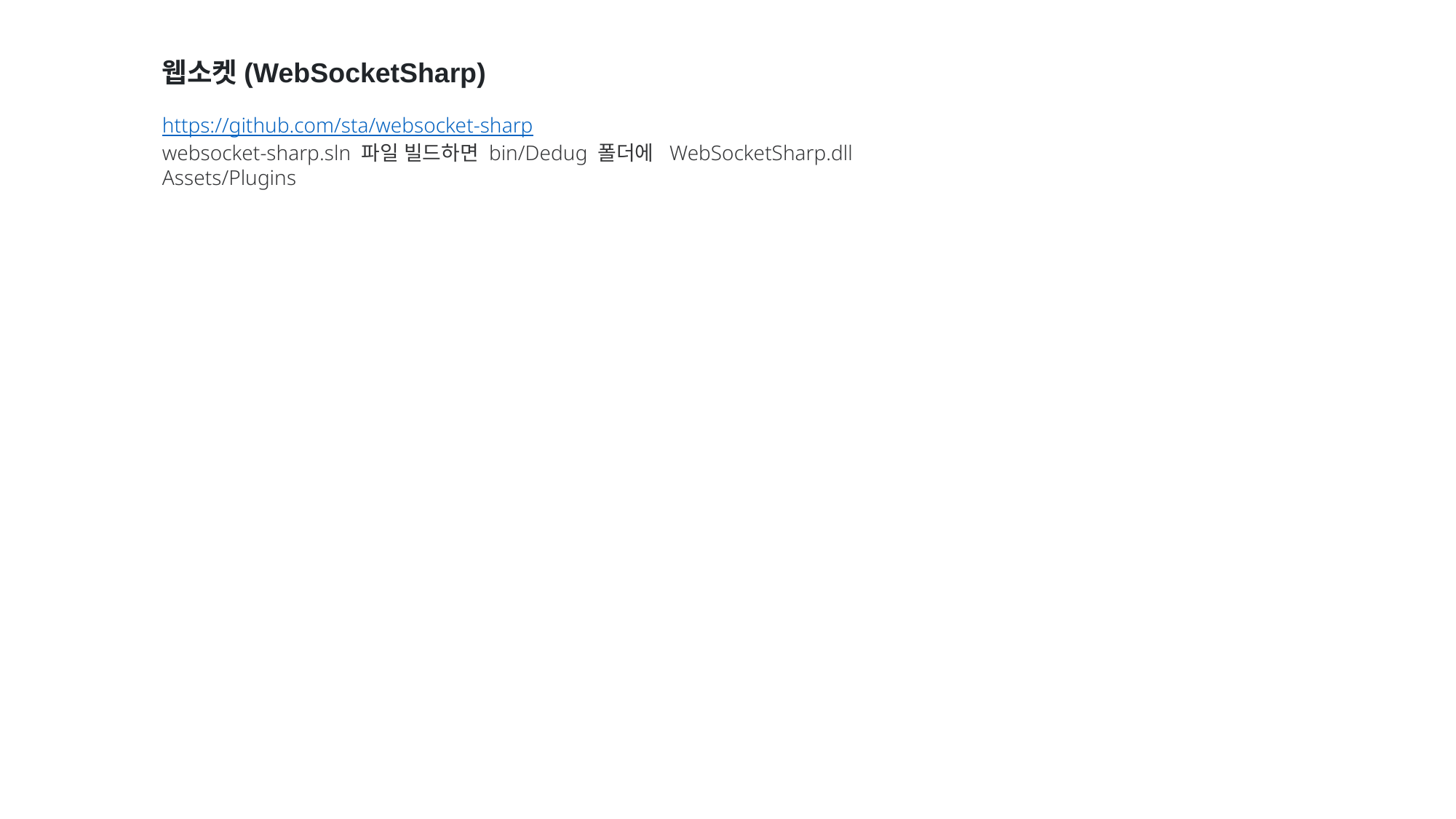

씬(Scene) 전환

웹소켓(WebSocketSharp)

https://github.com/sta/websocket-sharp
websocket-sharp.sln 파일 빌드하면 bin/Dedug 폴더에  WebSocketSharp.dll
Assets/Plugins